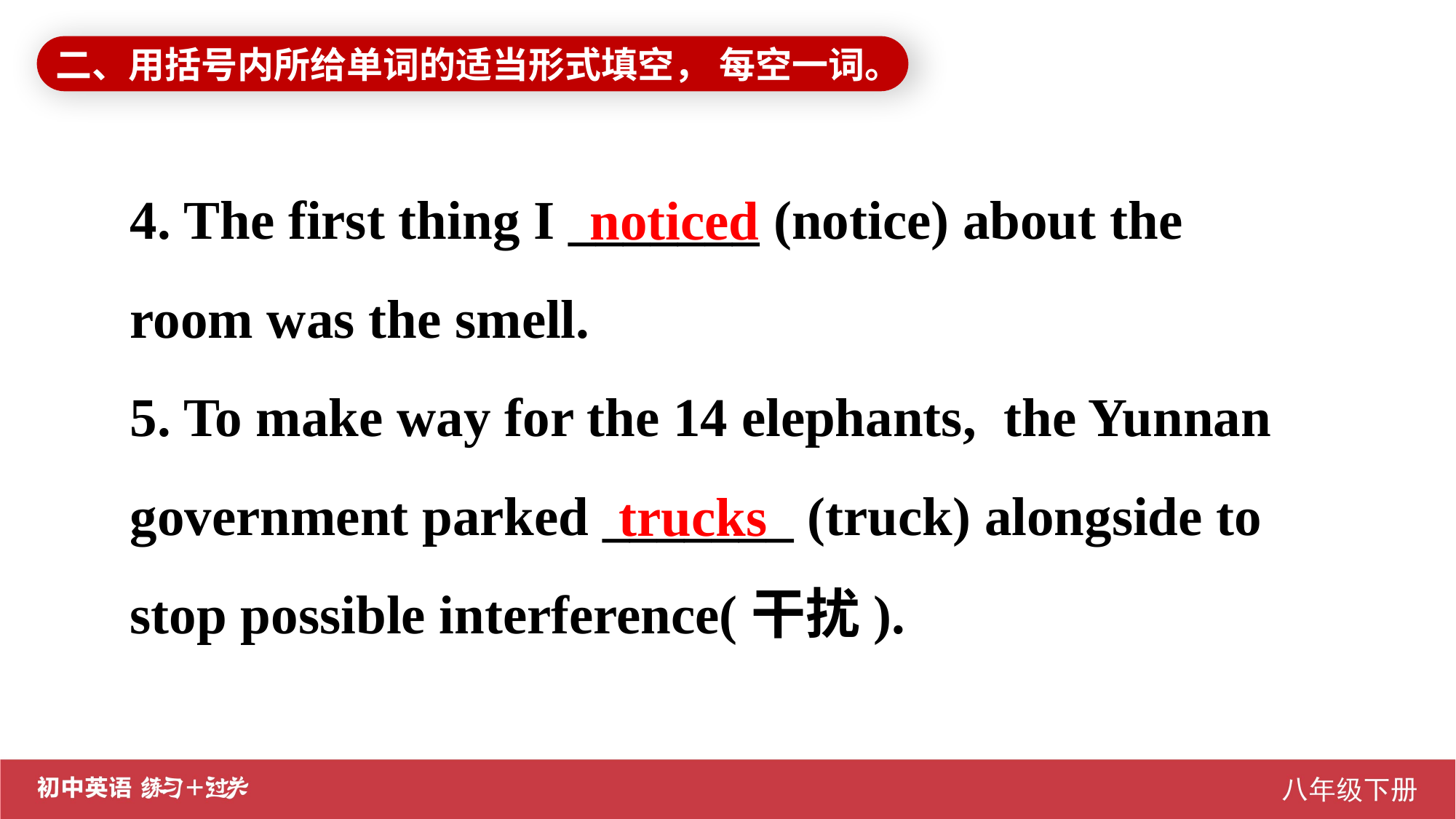

二、用括号内所给单词的适当形式填空， 每空一词。
4. The first thing I _______ (notice) about the room was the smell.
5. To make way for the 14 elephants,  the Yunnan government parked _______ (truck) alongside to stop possible interference(干扰).
noticed
trucks